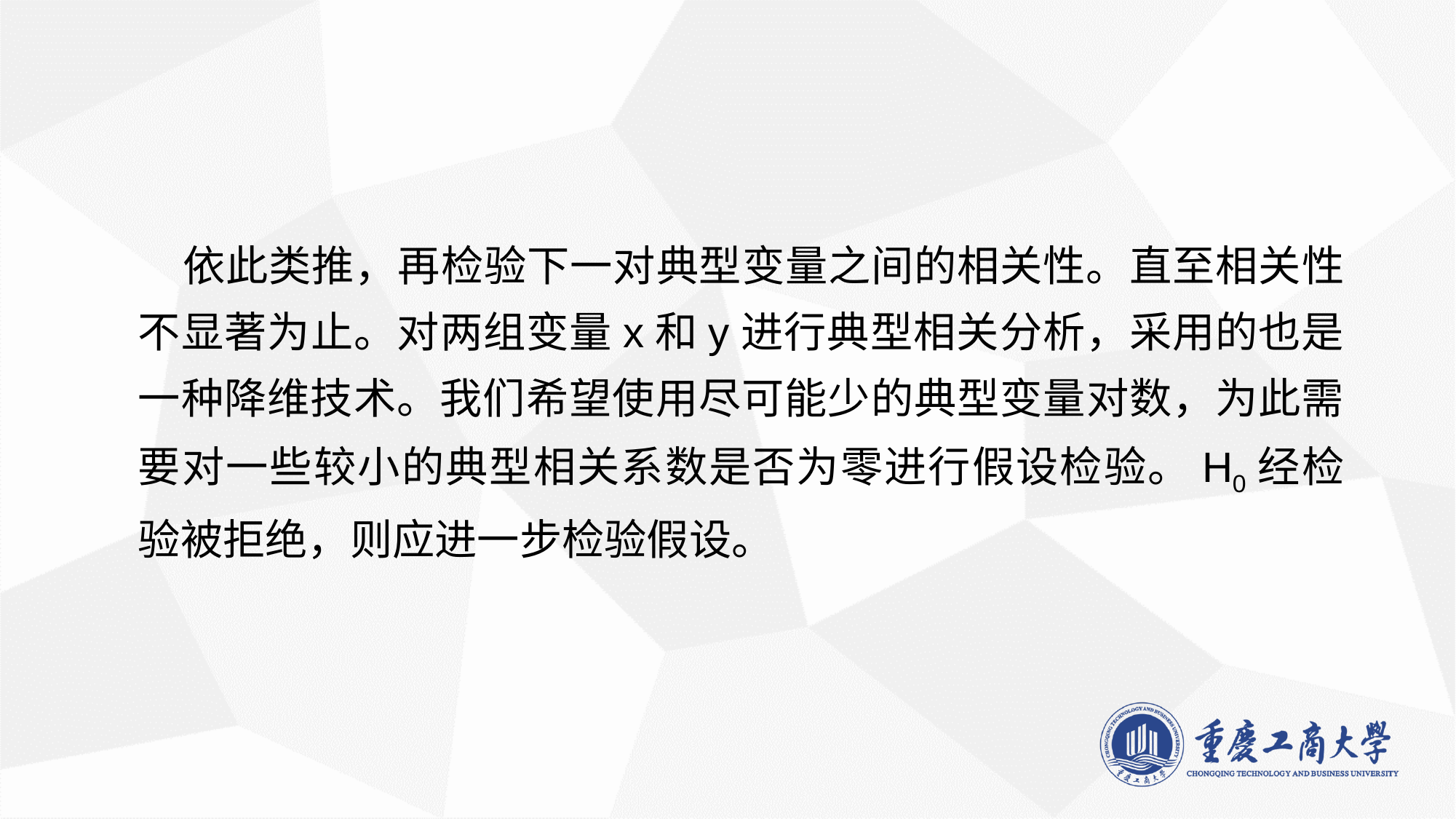

依此类推，再检验下一对典型变量之间的相关性。直至相关性不显著为止。对两组变量x和y进行典型相关分析，采用的也是一种降维技术。我们希望使用尽可能少的典型变量对数，为此需要对一些较小的典型相关系数是否为零进行假设检验。H0经检验被拒绝，则应进一步检验假设。